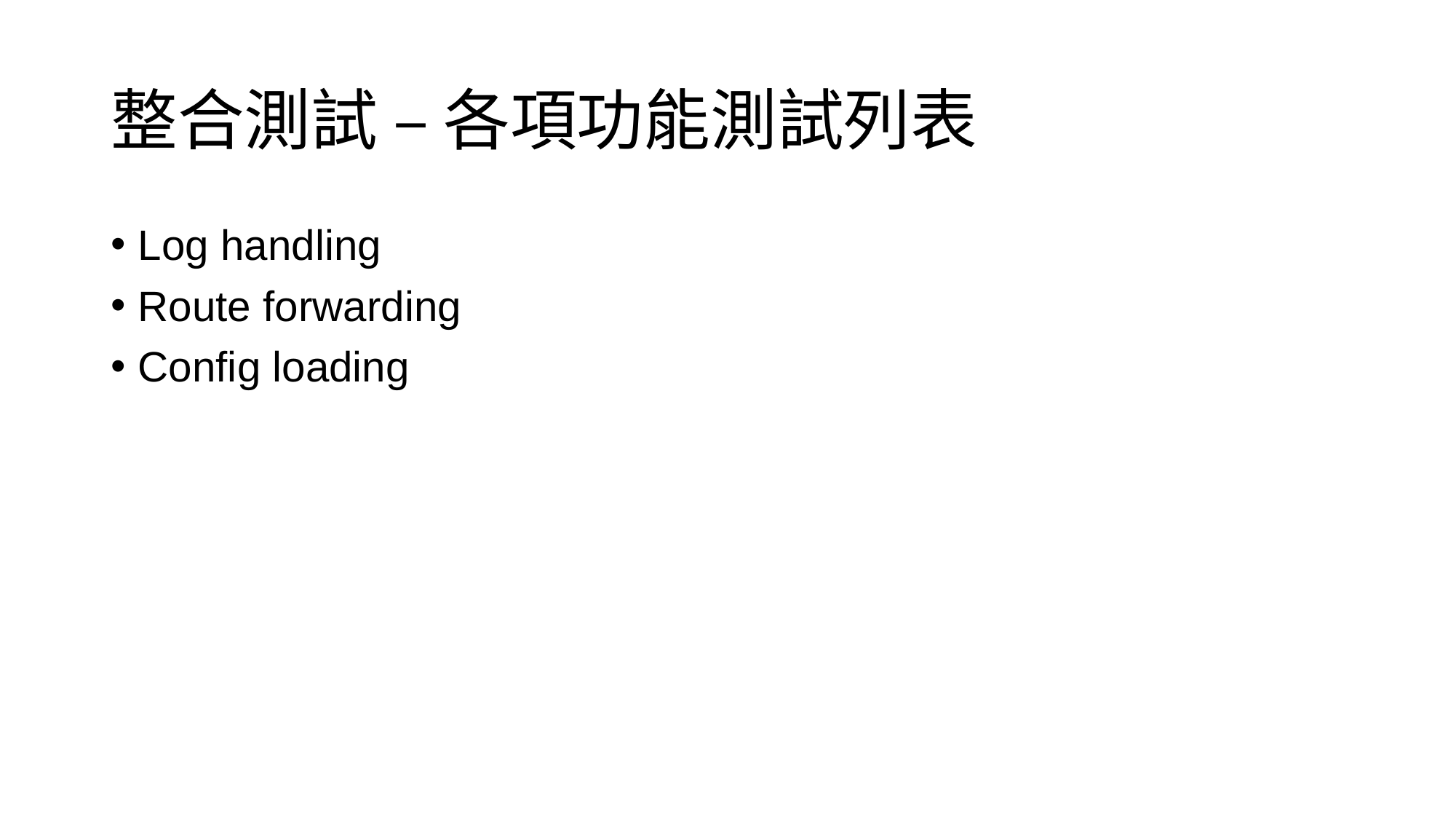

# 整合測試 – 各項功能測試列表
Log handling
Route forwarding
Config loading